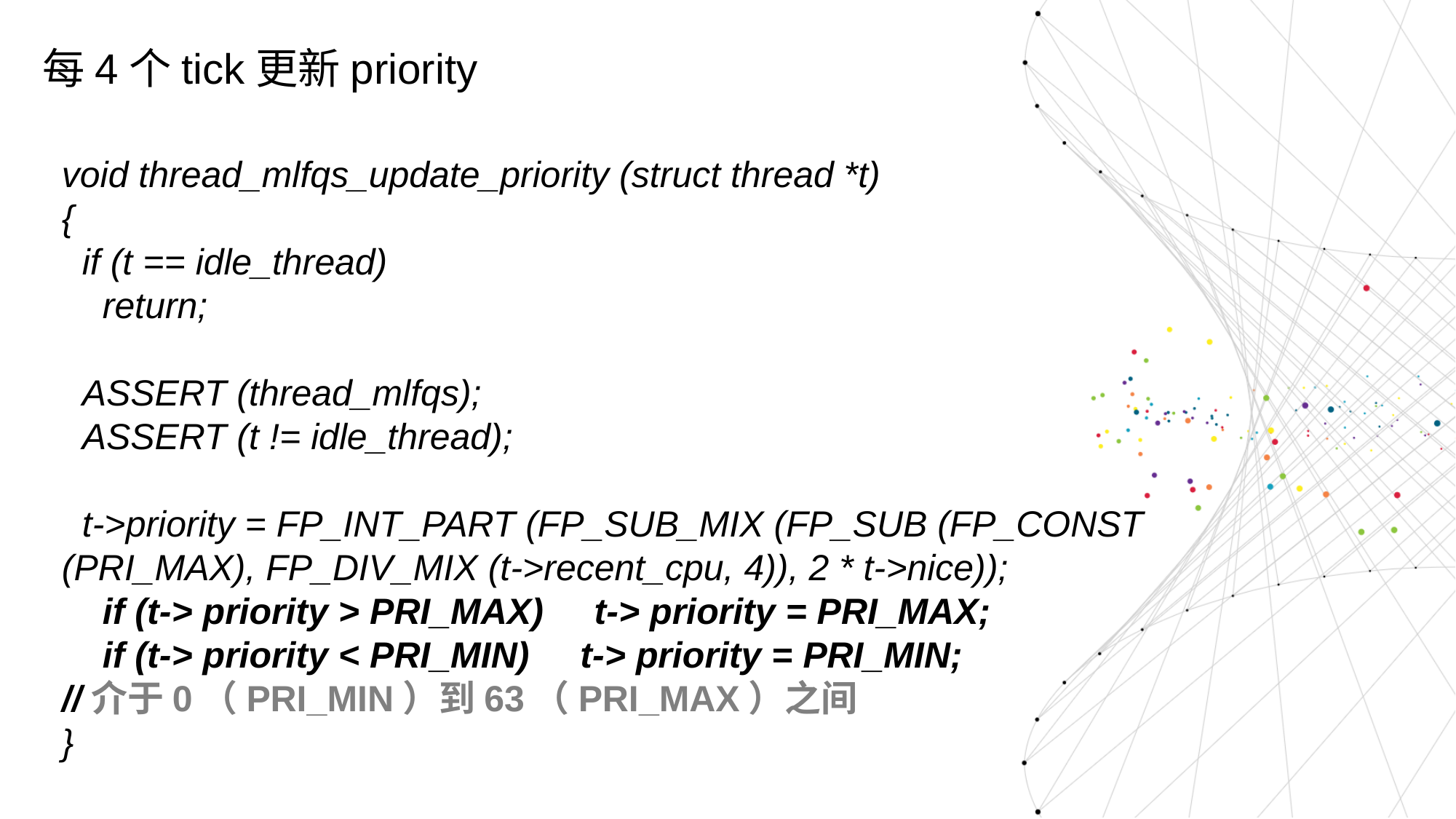

每4个tick更新priority
void thread_mlfqs_update_priority (struct thread *t)
{
  if (t == idle_thread)
    return;

  ASSERT (thread_mlfqs);
  ASSERT (t != idle_thread);

  t->priority = FP_INT_PART (FP_SUB_MIX (FP_SUB (FP_CONST (PRI_MAX), FP_DIV_MIX (t->recent_cpu, 4)), 2 * t->nice));
    if (t-> priority > PRI_MAX)     t-> priority = PRI_MAX;
    if (t-> priority < PRI_MIN)     t-> priority = PRI_MIN;
//介于0（PRI_MIN）到63（PRI_MAX）之间
}